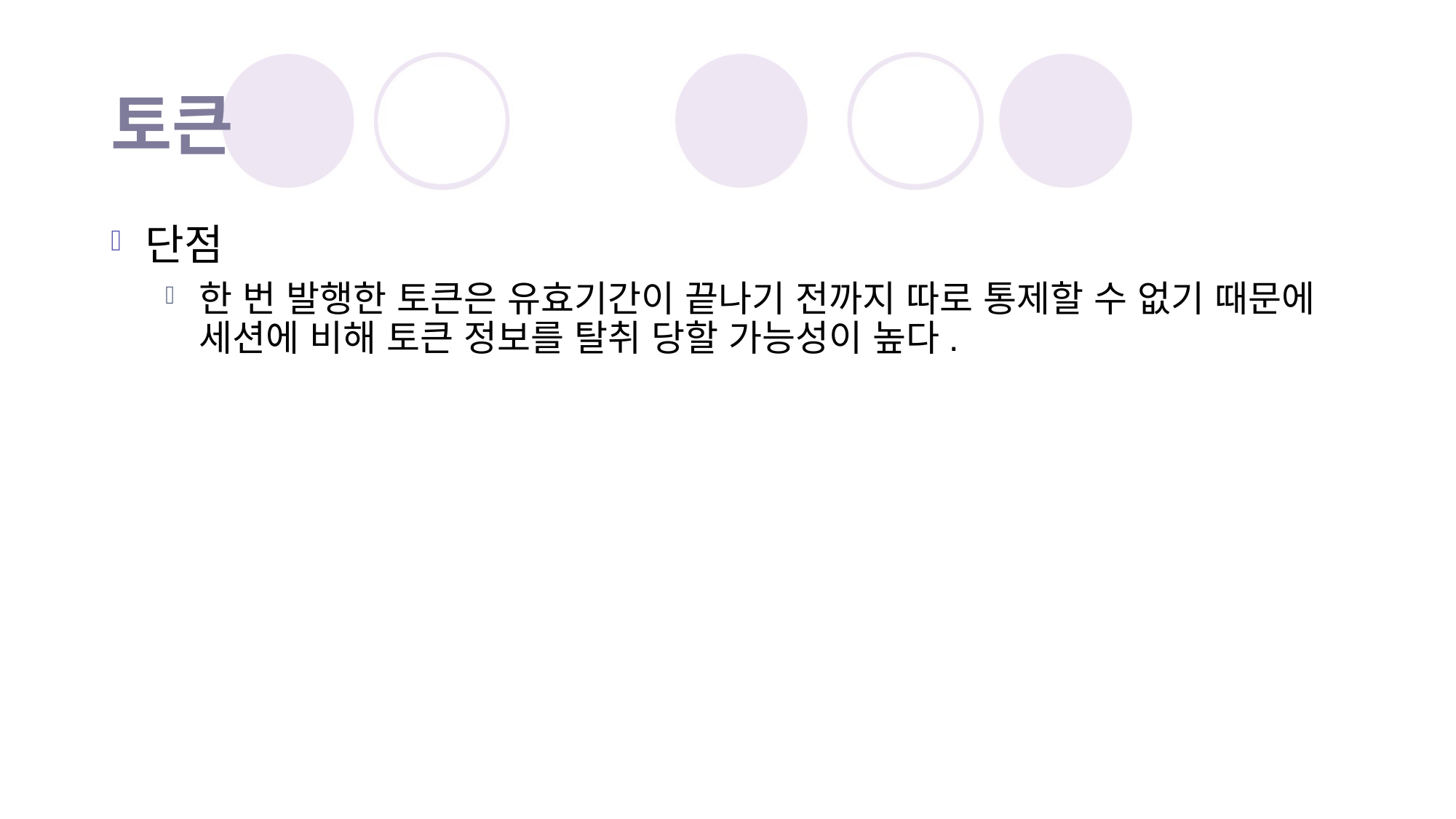

# 토큰
단점
한 번 발행한 토큰은 유효기간이 끝나기 전까지 따로 통제할 수 없기 때문에 세션에 비해 토큰 정보를 탈취 당할 가능성이 높다.